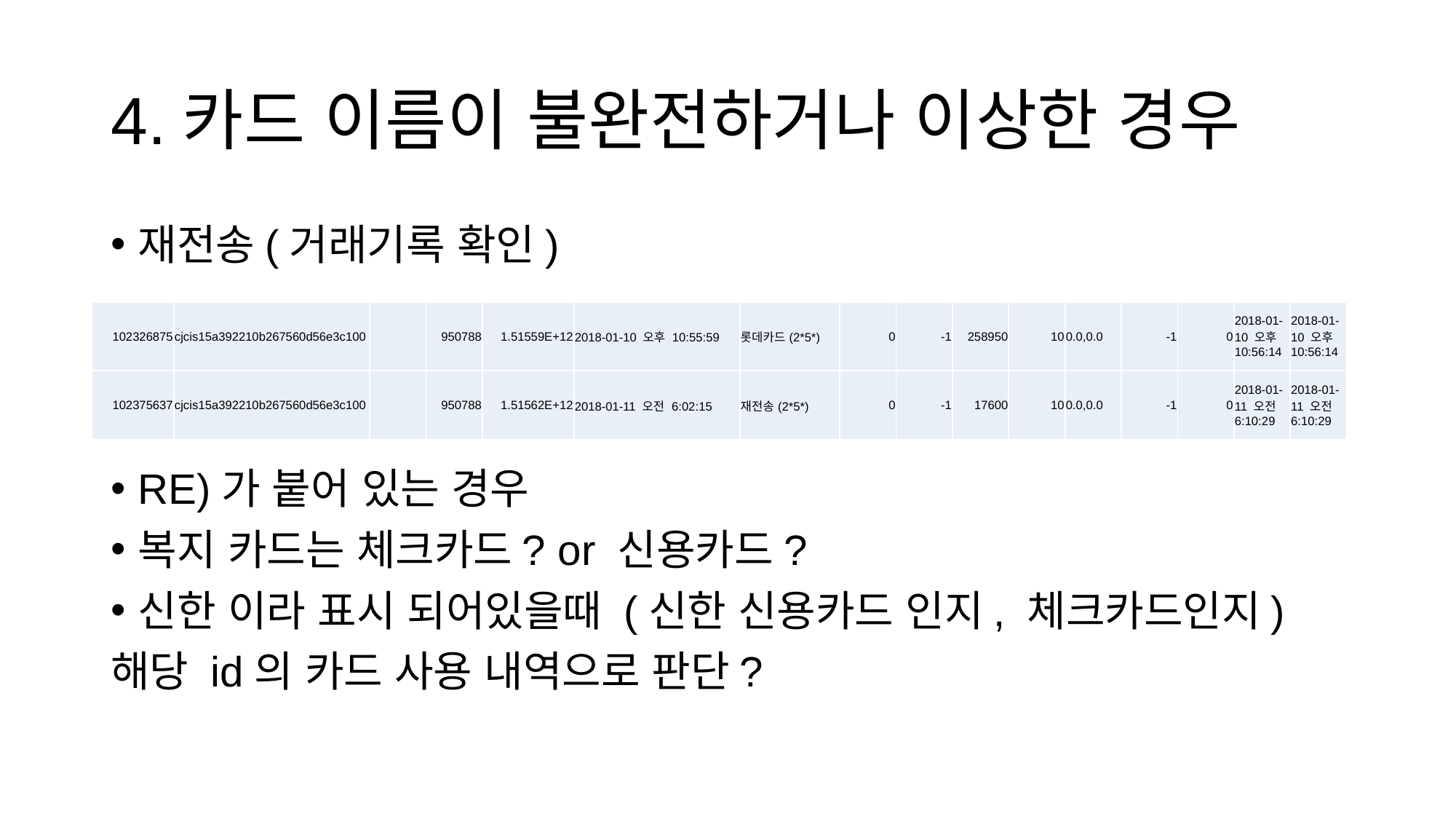

# 4.카드 이름이 불완전하거나 이상한 경우
재전송(거래기록 확인)

RE)가 붙어 있는 경우
복지 카드는 체크카드? or 신용카드?
신한 이라 표시 되어있을때 (신한 신용카드 인지, 체크카드인지)
해당 id의 카드 사용 내역으로 판단?

| 102326875 | cjcis15a392210b267560d56e3c100 |  | 950788 | 1.51559E+12 | 2018-01-10 오후 10:55:59 | 롯데카드(2\*5\*) | 0 | -1 | 258950 | 10 | 0.0,0.0 | -1 | 0 | 2018-01-10 오후 10:56:14 | 2018-01-10 오후 10:56:14 |
| --- | --- | --- | --- | --- | --- | --- | --- | --- | --- | --- | --- | --- | --- | --- | --- |
| 102375637 | cjcis15a392210b267560d56e3c100 |  | 950788 | 1.51562E+12 | 2018-01-11 오전 6:02:15 | 재전송(2\*5\*) | 0 | -1 | 17600 | 10 | 0.0,0.0 | -1 | 0 | 2018-01-11 오전 6:10:29 | 2018-01-11 오전 6:10:29 |